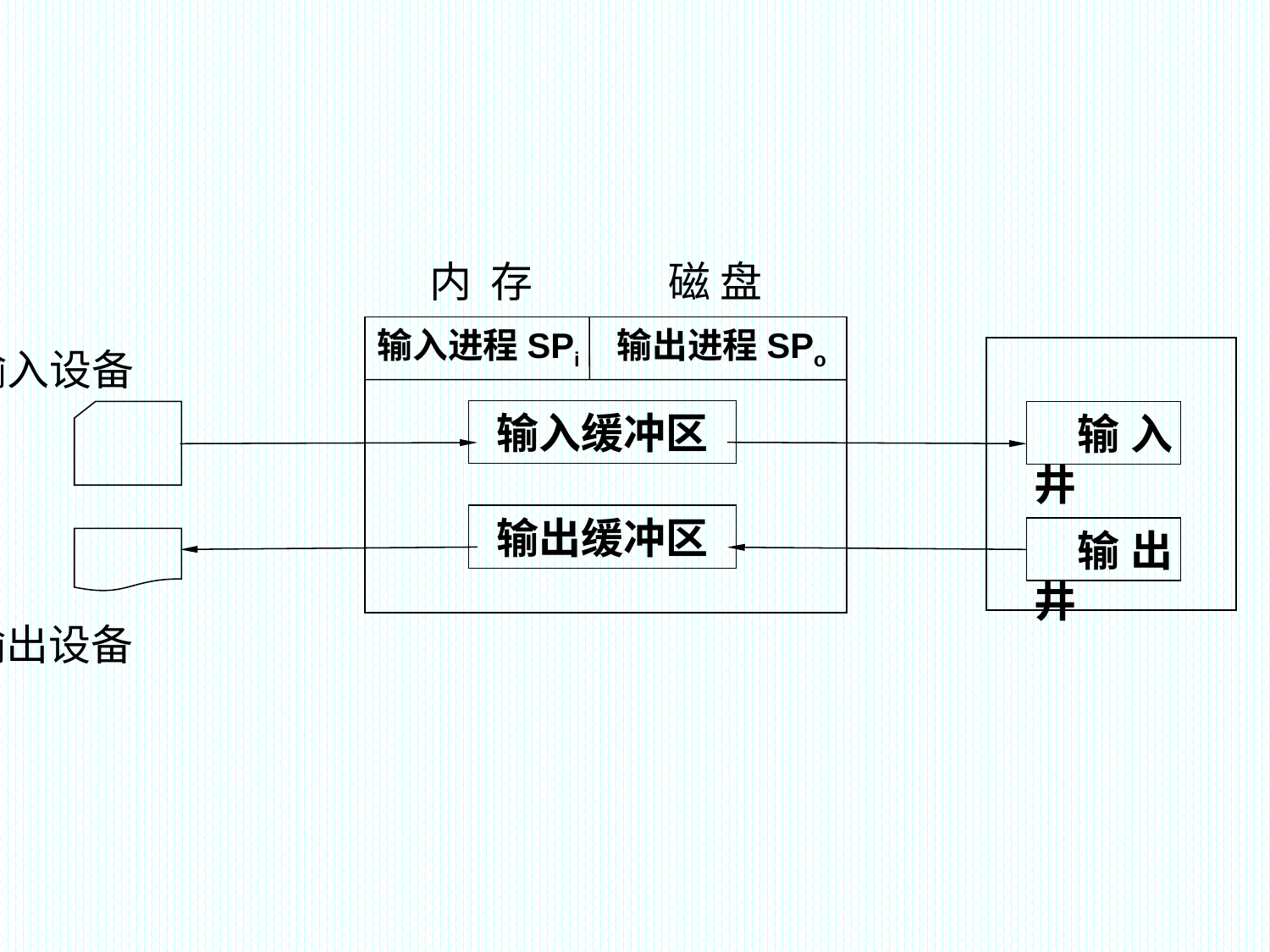

磁 盘
内  存
输入进程SPi     输出进程SPo

输入缓冲区

 输入井

输出缓冲区
 输出井

输入设备
输出设备